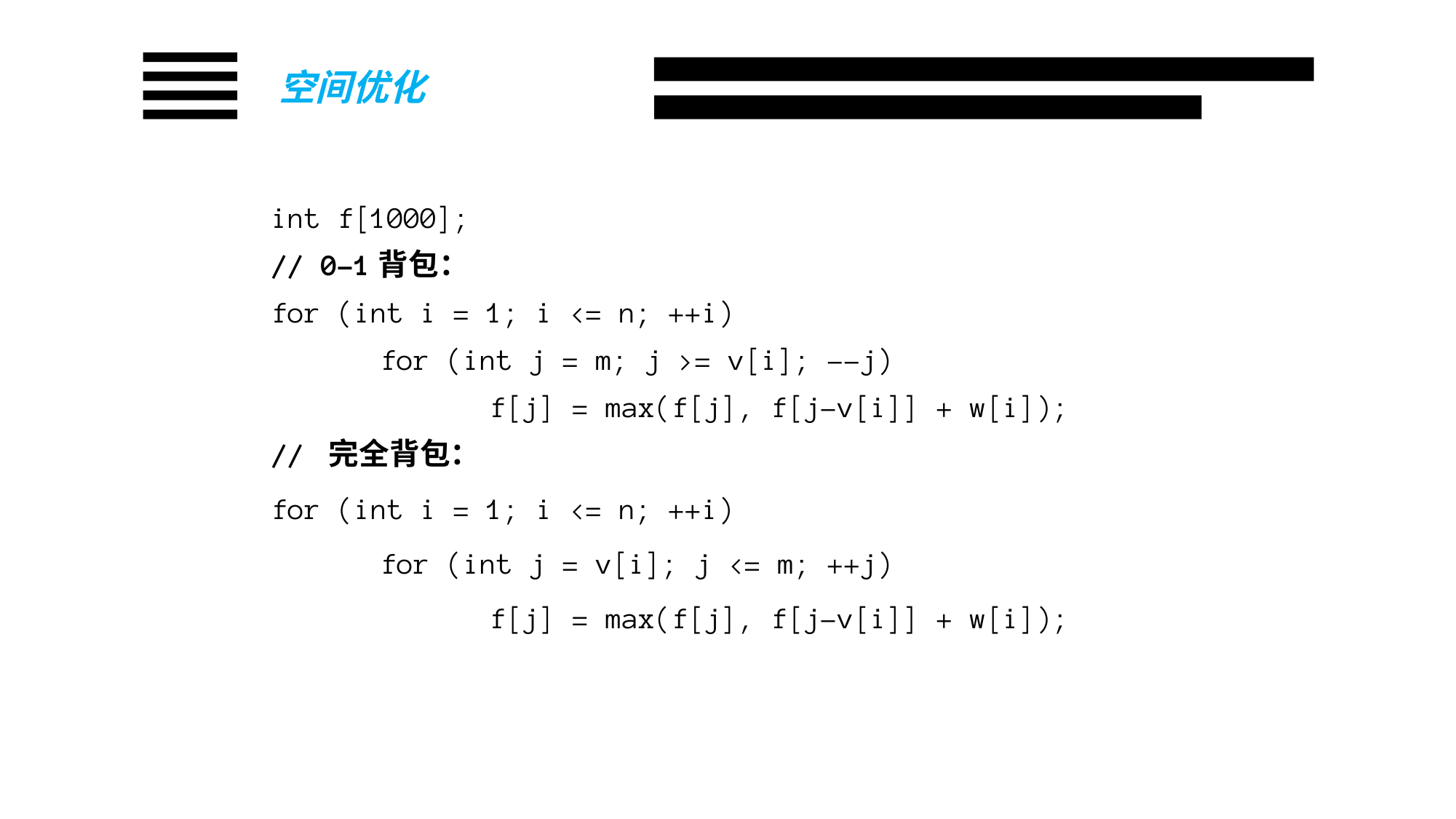

空间优化

int f[1000];
// 0-1背包：
for (int i = 1; i <= n; ++i)
	for (int j = m; j >= v[i]; --j)
		f[j] = max(f[j], f[j-v[i]] + w[i]);
// 完全背包：
for (int i = 1; i <= n; ++i)
	for (int j = v[i]; j <= m; ++j)
		f[j] = max(f[j], f[j-v[i]] + w[i]);